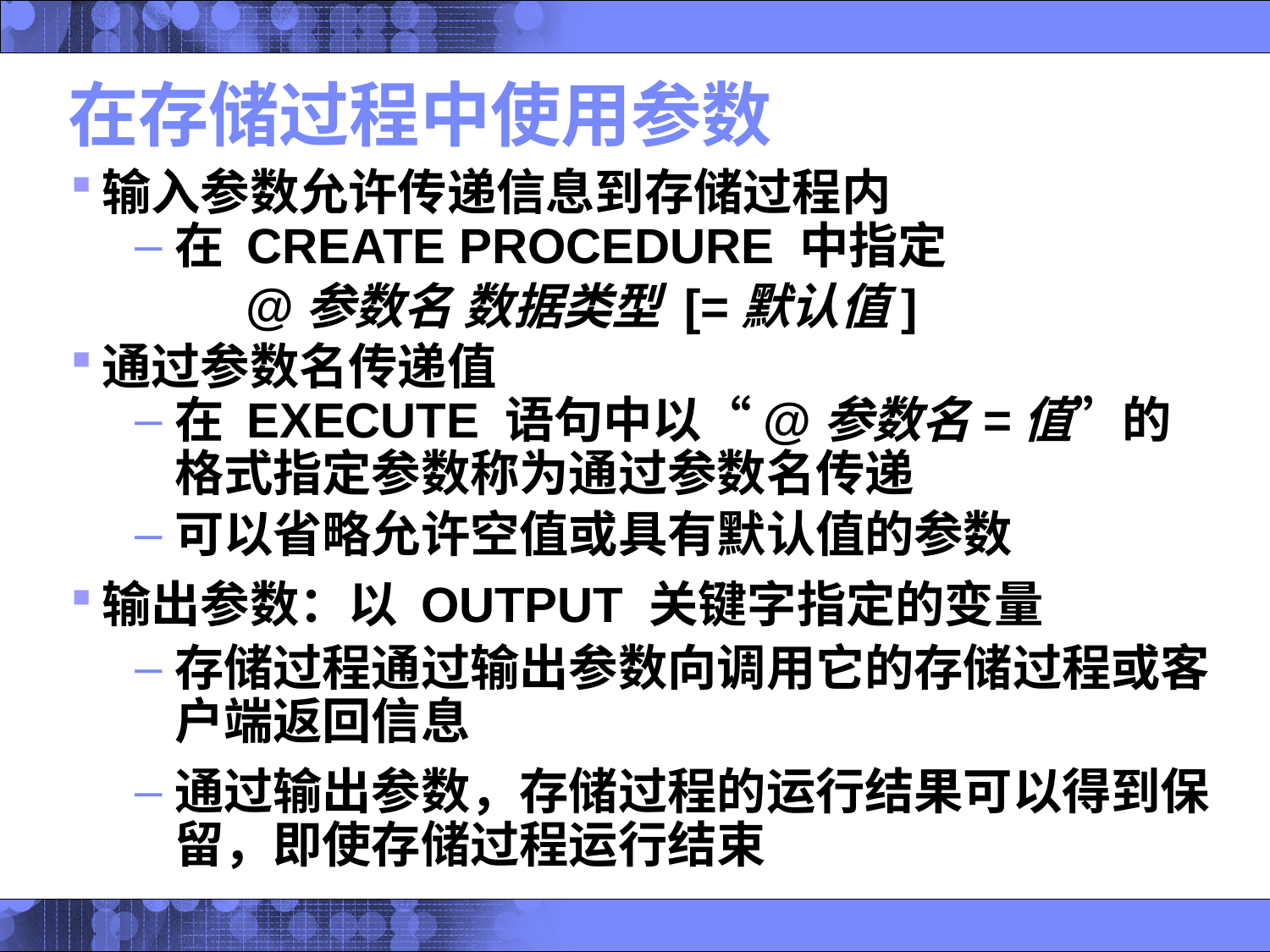

# 在存储过程中使用参数
输入参数允许传递信息到存储过程内
在 CREATE PROCEDURE 中指定
        @参数名 数据类型 [=默认值]
通过参数名传递值
在 EXECUTE 语句中以“@参数名=值”的格式指定参数称为通过参数名传递
可以省略允许空值或具有默认值的参数
输出参数：以 OUTPUT 关键字指定的变量
存储过程通过输出参数向调用它的存储过程或客户端返回信息
通过输出参数，存储过程的运行结果可以得到保留，即使存储过程运行结束